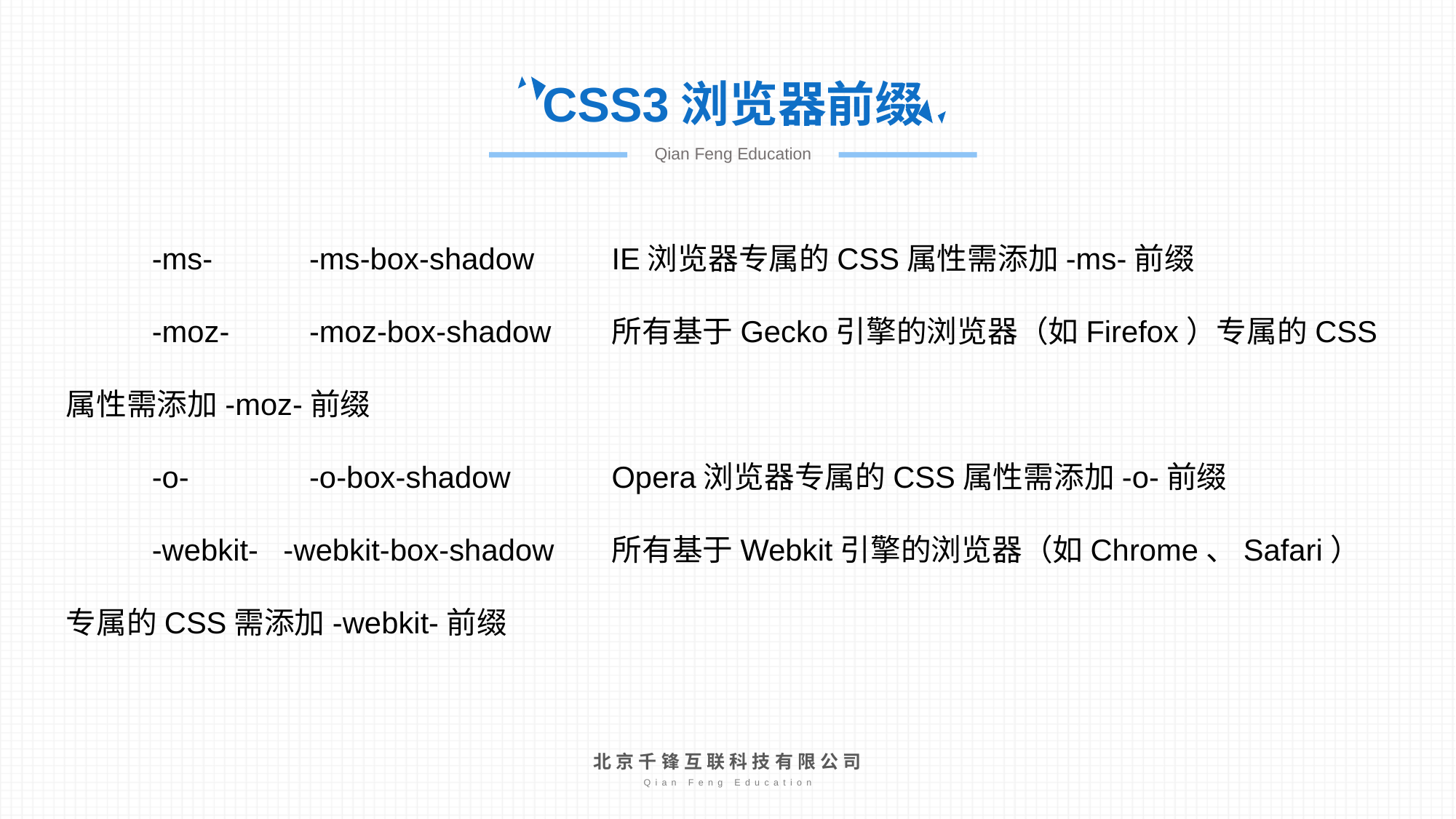

CSS3浏览器前缀

Qian Feng Education

-ms-	   -ms-box-shadow	IE浏览器专属的CSS属性需添加-ms-前缀
-moz-	   -moz-box-shadow	所有基于Gecko引擎的浏览器（如Firefox）专属的CSS属性需添加-moz-前缀
-o-	   -o-box-shadow	Opera浏览器专属的CSS属性需添加-o-前缀
-webkit-   -webkit-box-shadow	所有基于Webkit引擎的浏览器（如Chrome、Safari）专属的CSS需添加-webkit-前缀
北京千锋互联科技有限公司
Qian Feng Education